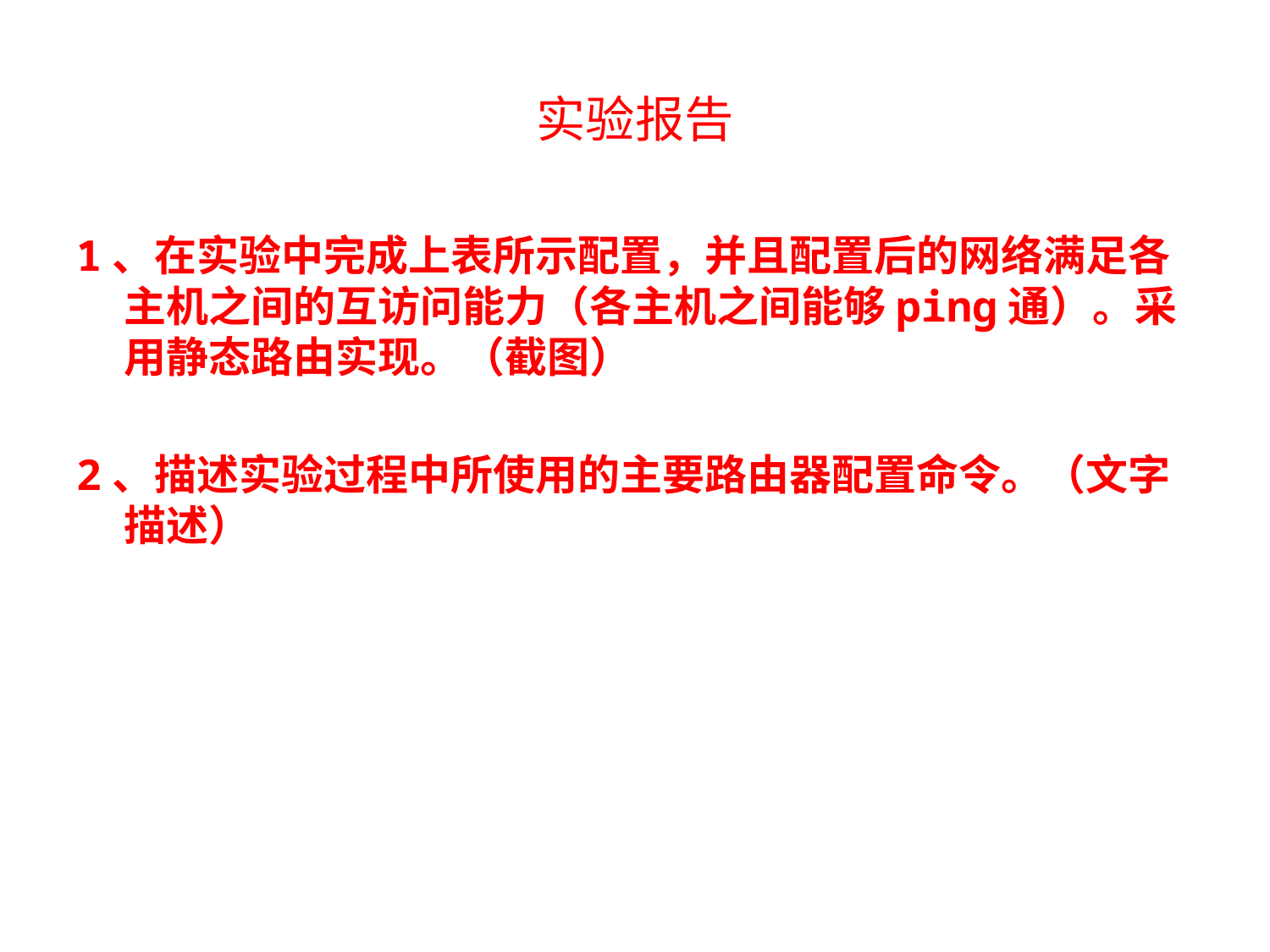

# 实验报告
1、在实验中完成上表所示配置，并且配置后的网络满足各主机之间的互访问能力（各主机之间能够ping通）。采用静态路由实现。（截图）

2、描述实验过程中所使用的主要路由器配置命令。（文字描述）